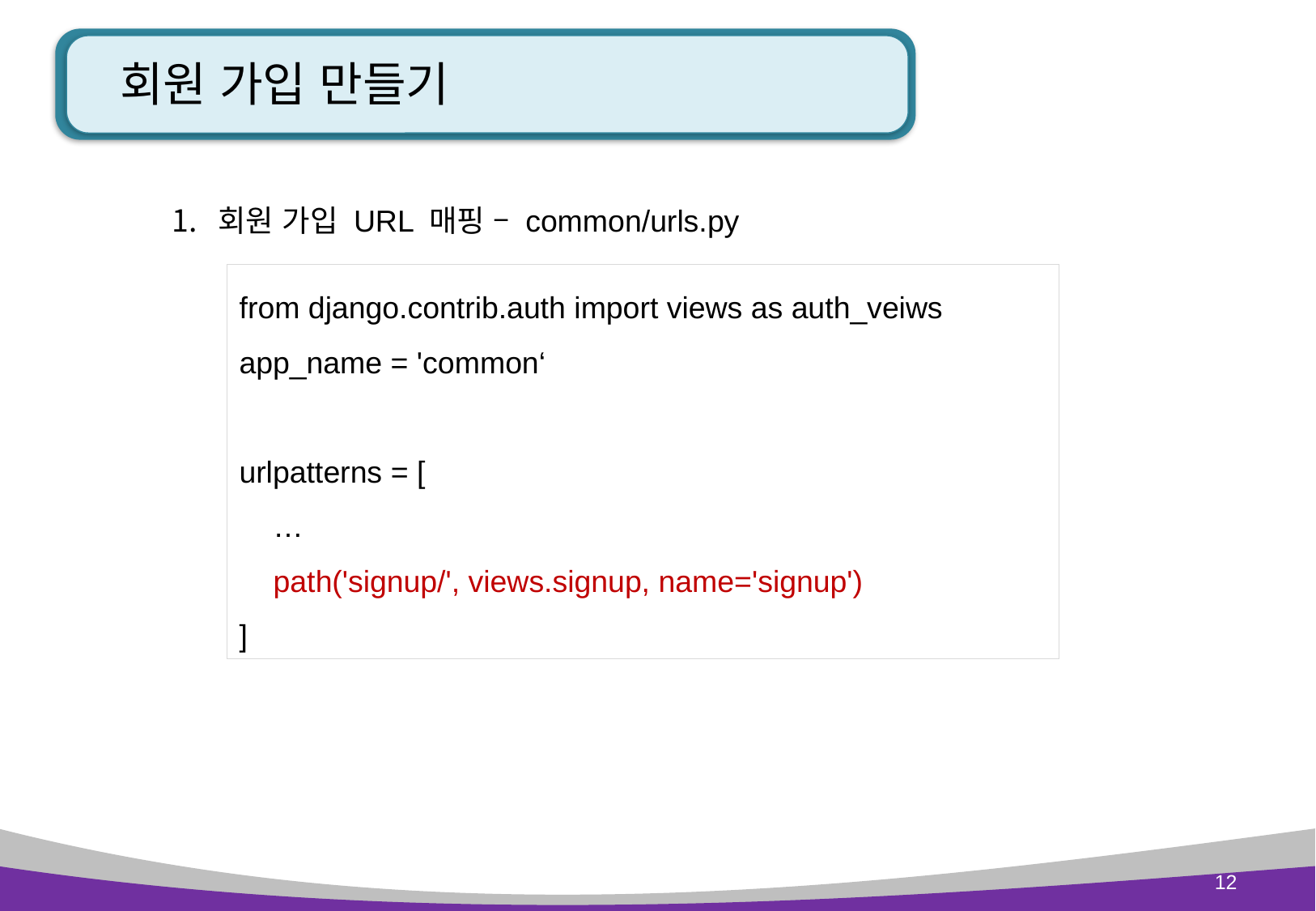

# 회원 가입 만들기
회원 가입 URL 매핑 – common/urls.py
from django.contrib.auth import views as auth_veiws
app_name = 'common‘

urlpatterns = [
    …
    path('signup/', views.signup, name='signup')
]
12